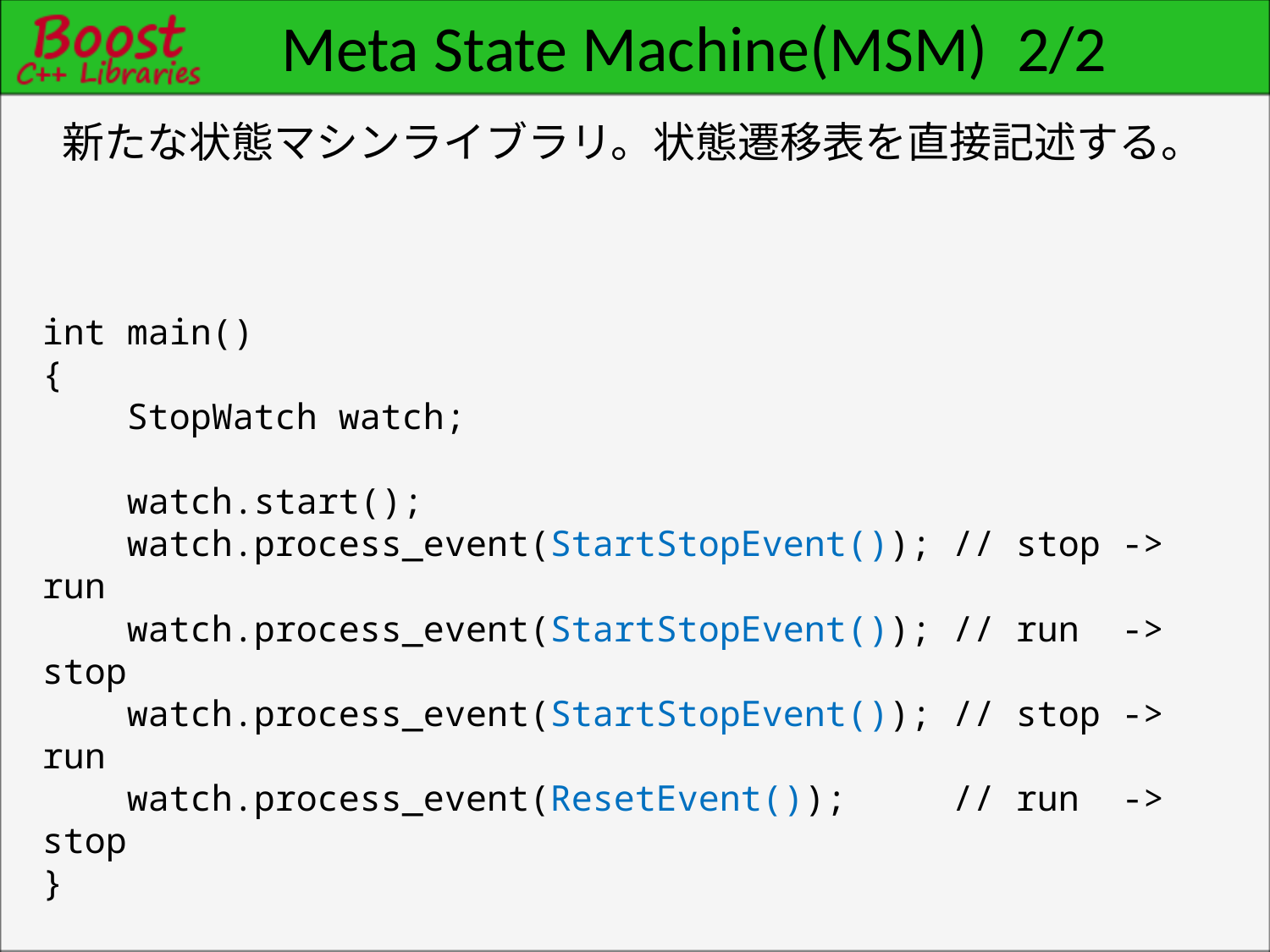

# Meta State Machine(MSM)  2/2
新たな状態マシンライブラリ。状態遷移表を直接記述する。
int main()
{
    StopWatch watch;

    watch.start();
    watch.process_event(StartStopEvent()); // stop -> run
    watch.process_event(StartStopEvent()); // run  -> stop
    watch.process_event(StartStopEvent()); // stop -> run
    watch.process_event(ResetEvent());     // run  -> stop
}